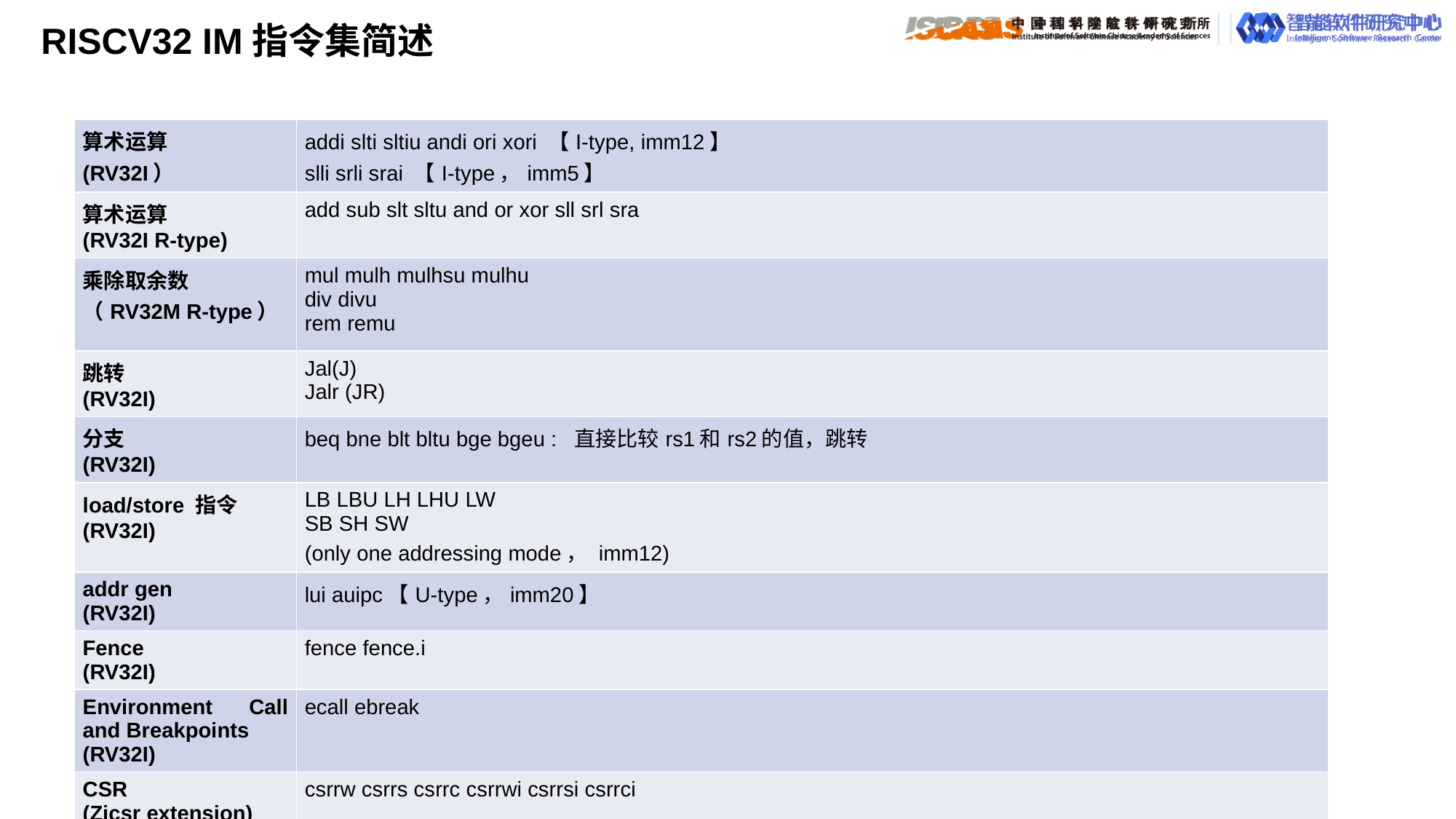

RISCV32 IM指令集简述
| 算术运算 (RV32I） | addi slti sltiu andi ori xori 【I-type, imm12】 slli srli srai 【I-type，imm5】 |
| --- | --- |
| 算术运算 (RV32I R-type) | add sub slt sltu and or xor sll srl sra |
| 乘除取余数 （RV32M R-type） | mul mulh mulhsu mulhu div divu rem remu |
| 跳转 (RV32I) | Jal(J) Jalr (JR) |
| 分支 (RV32I) | beq bne blt bltu bge bgeu : 直接比较rs1和rs2的值，跳转 |
| load/store 指令 (RV32I) | LB LBU LH LHU LW SB SH SW (only one addressing mode， imm12) |
| addr gen (RV32I) | lui auipc【U-type，imm20】 |
| Fence (RV32I) | fence fence.i |
| Environment Call and Breakpoints (RV32I) | ecall ebreak |
| CSR (Zicsr extension) | csrrw csrrs csrrc csrrwi csrrsi csrrci |